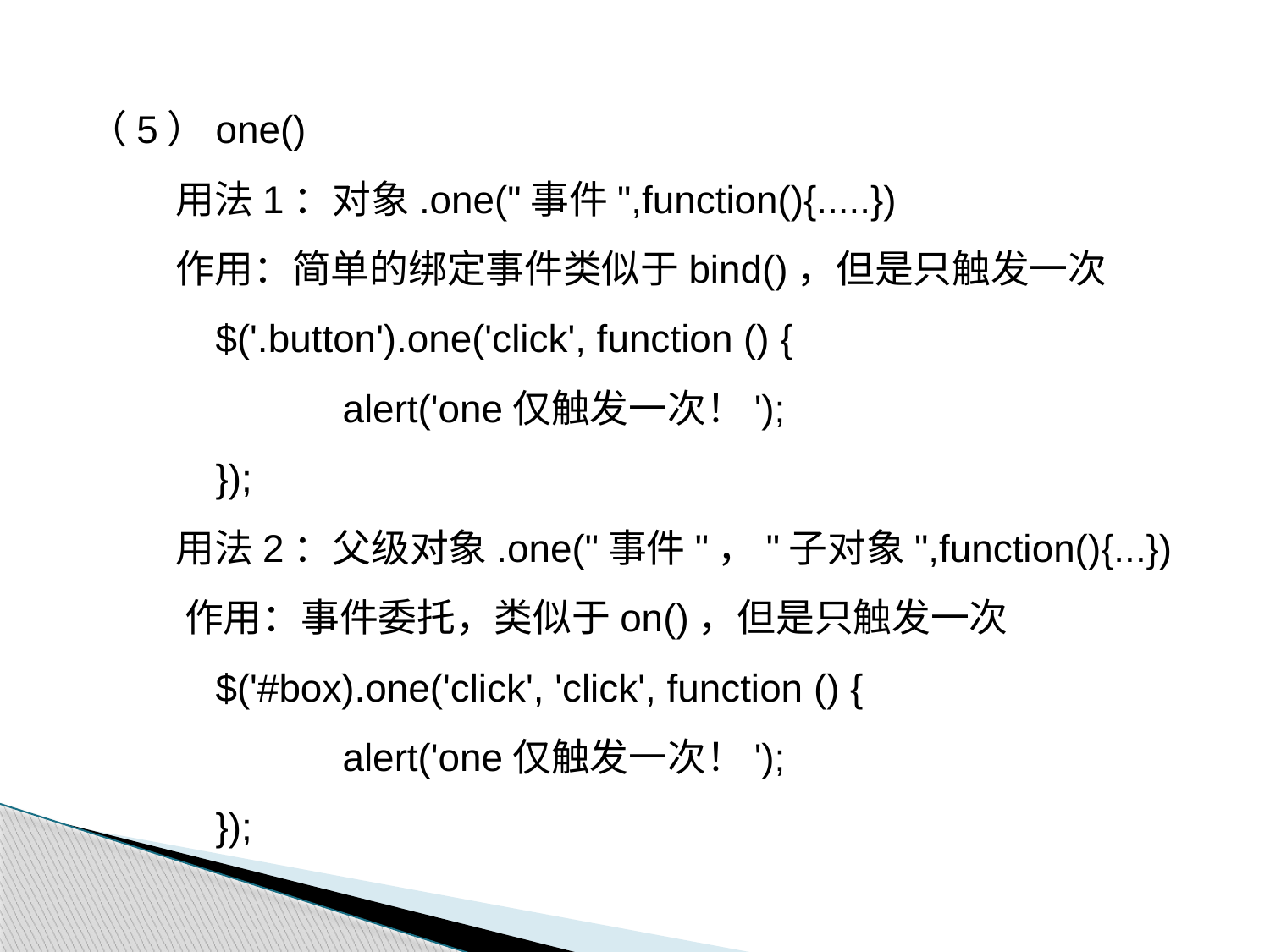

（5）one()
         用法1：对象.one("事件",function(){.....})
         作用：简单的绑定事件类似于bind()，但是只触发一次
	$('.button').one('click', function () {
		alert('one仅触发一次！');
	});
         用法2：父级对象.one("事件"，"子对象",function(){...})
          作用：事件委托，类似于on()，但是只触发一次
	$('#box).one('click', 'click', function () {
		alert('one仅触发一次！');
	});